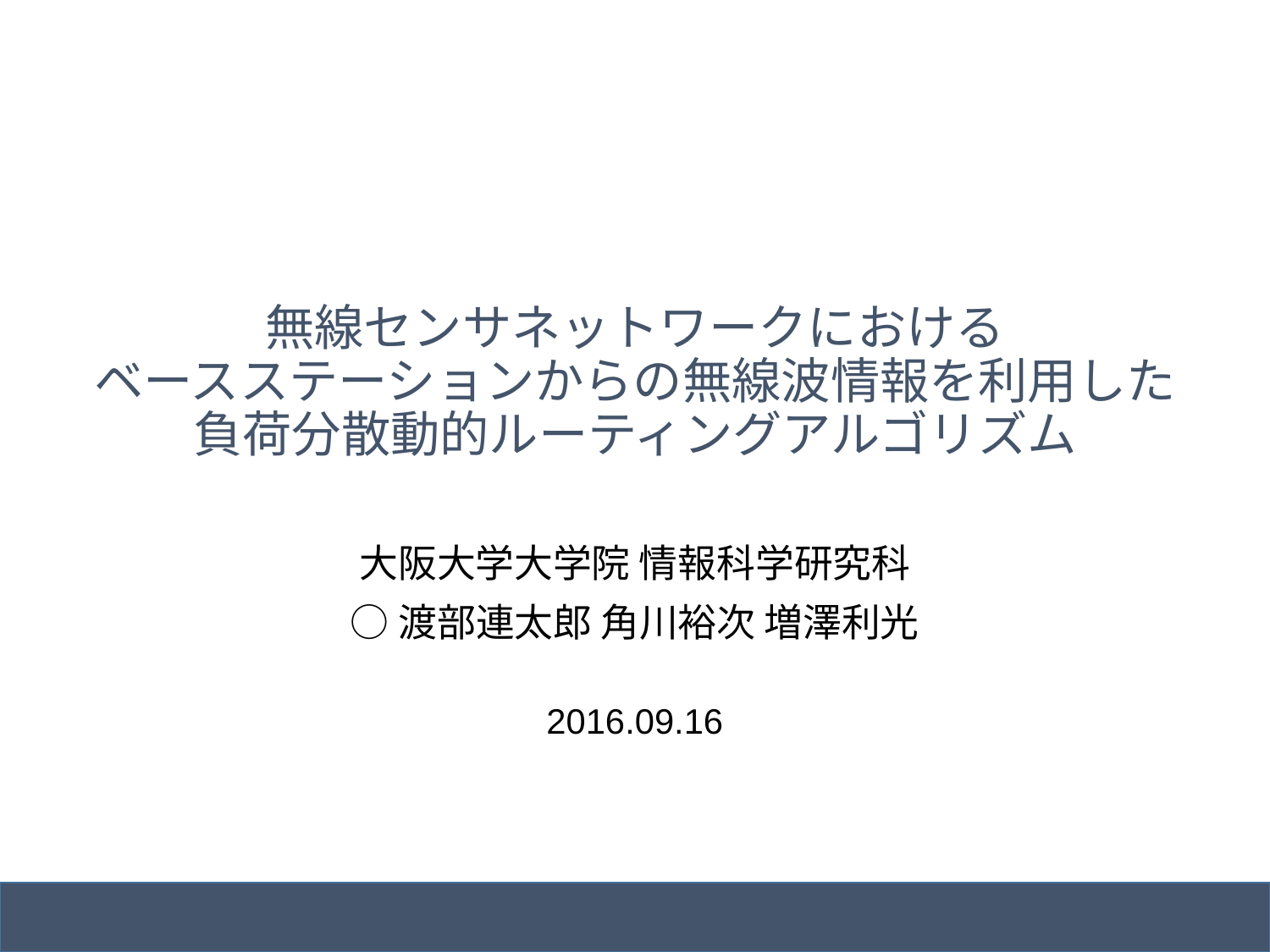

# 無線センサネットワークにおける ベースステーションからの無線波情報を利用した 負荷分散動的ルーティングアルゴリズム

大阪大学大学院 情報科学研究科
○渡部連太郎 角川裕次 増澤利光

2016.09.16